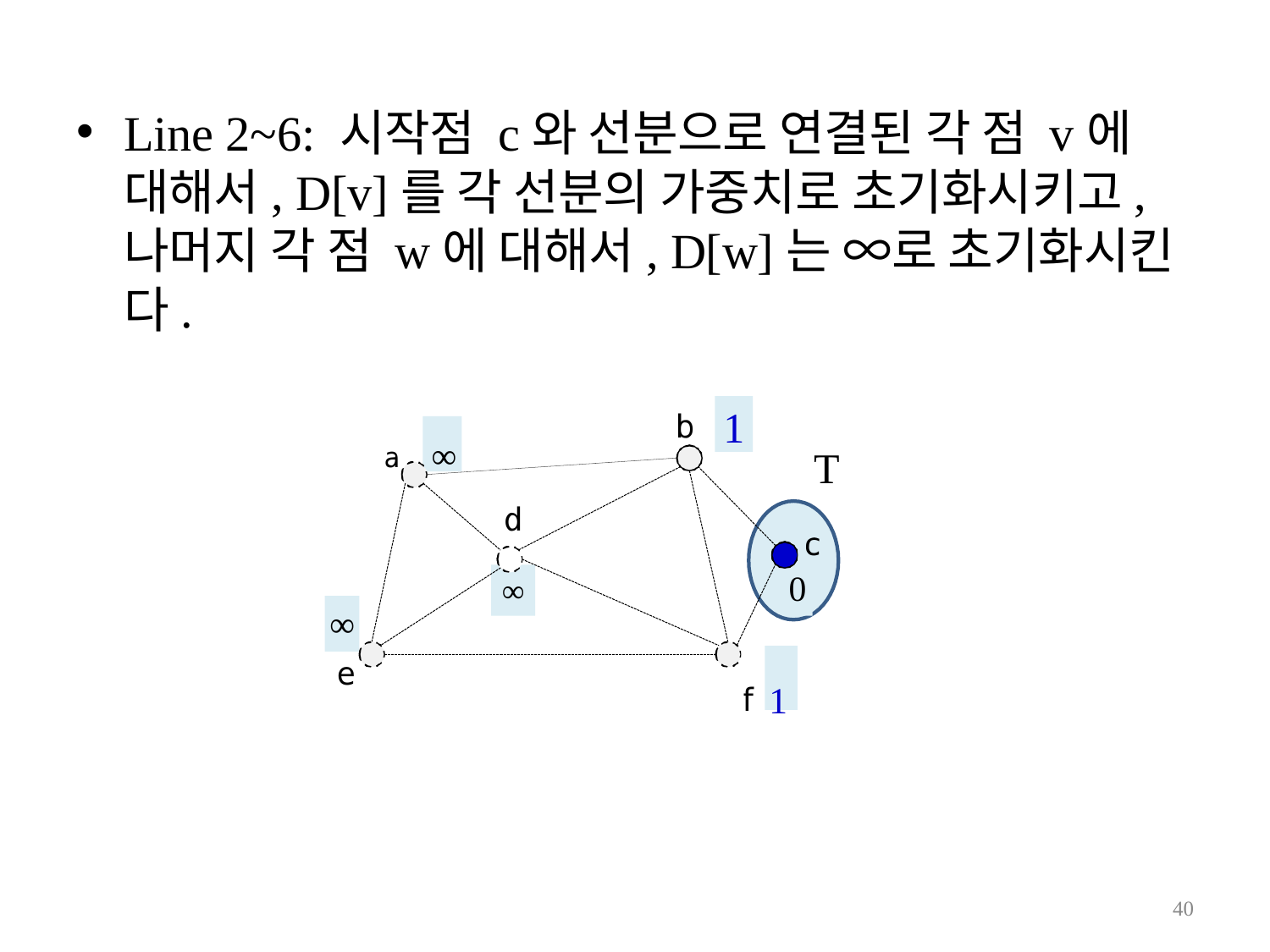

Line 2~6: 시작점 c와 선분으로 연결된 각 점 v에  대해서, D[v]를 각 선분의 가중치로 초기화시키고,  나머지 각 점 w에 대해서, D[w]는 ∞로 초기화시킨  다.
1
b

a	∞
T
c
0

d

∞
∞
e

f 1

40